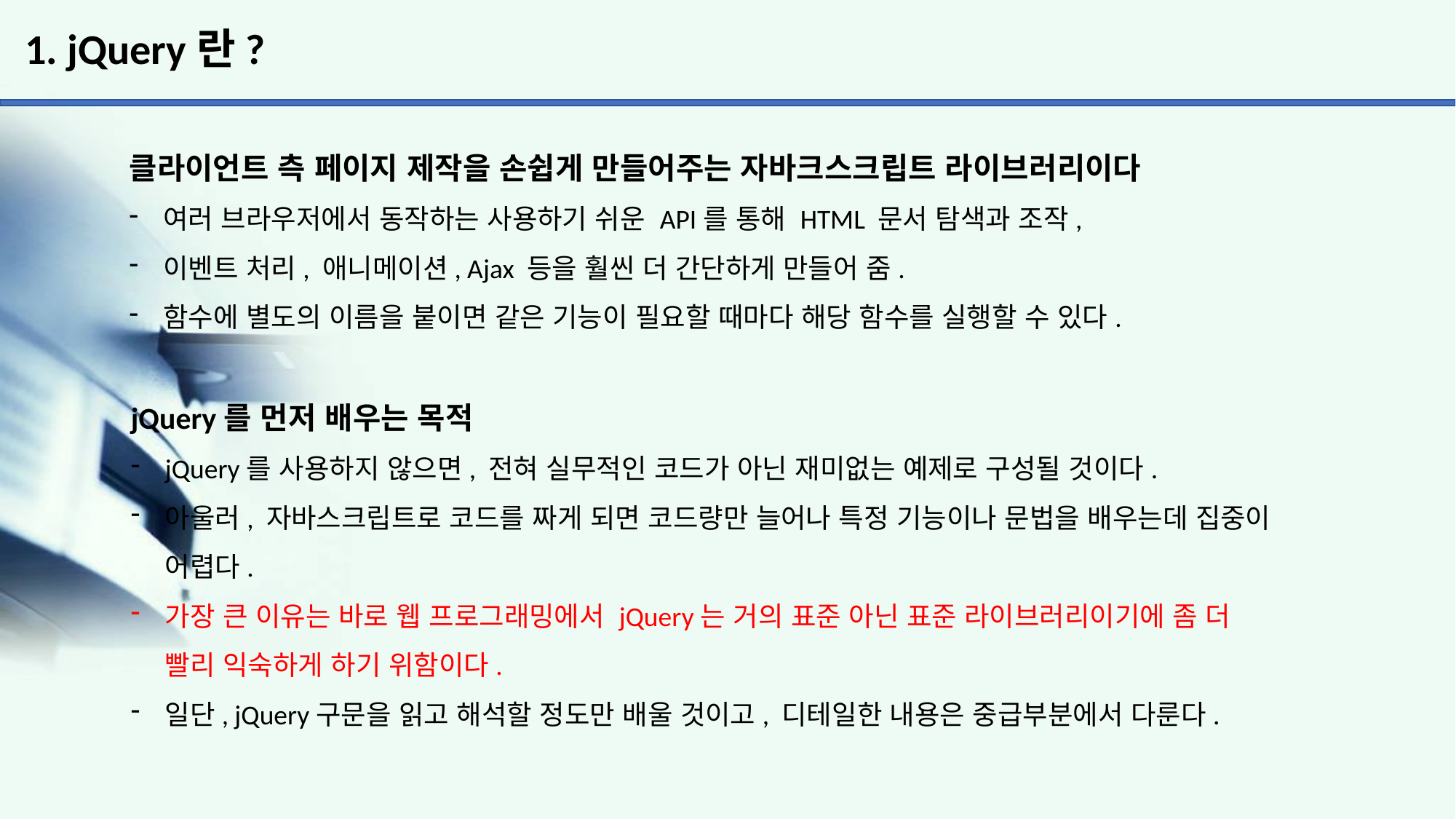

# 1. jQuery란?
클라이언트 측 페이지 제작을 손쉽게 만들어주는 자바크스크립트 라이브러리이다
여러 브라우저에서 동작하는 사용하기 쉬운 API를 통해 HTML 문서 탐색과 조작,
이벤트 처리, 애니메이션, Ajax 등을 훨씬 더 간단하게 만들어 줌.
함수에 별도의 이름을 붙이면 같은 기능이 필요할 때마다 해당 함수를 실행할 수 있다.
jQuery를 먼저 배우는 목적
jQuery를 사용하지 않으면, 전혀 실무적인 코드가 아닌 재미없는 예제로 구성될 것이다.
아울러, 자바스크립트로 코드를 짜게 되면 코드량만 늘어나 특정 기능이나 문법을 배우는데 집중이 어렵다.
가장 큰 이유는 바로 웹 프로그래밍에서 jQuery는 거의 표준 아닌 표준 라이브러리이기에 좀 더 빨리 익숙하게 하기 위함이다.
일단, jQuery구문을 읽고 해석할 정도만 배울 것이고, 디테일한 내용은 중급부분에서 다룬다.